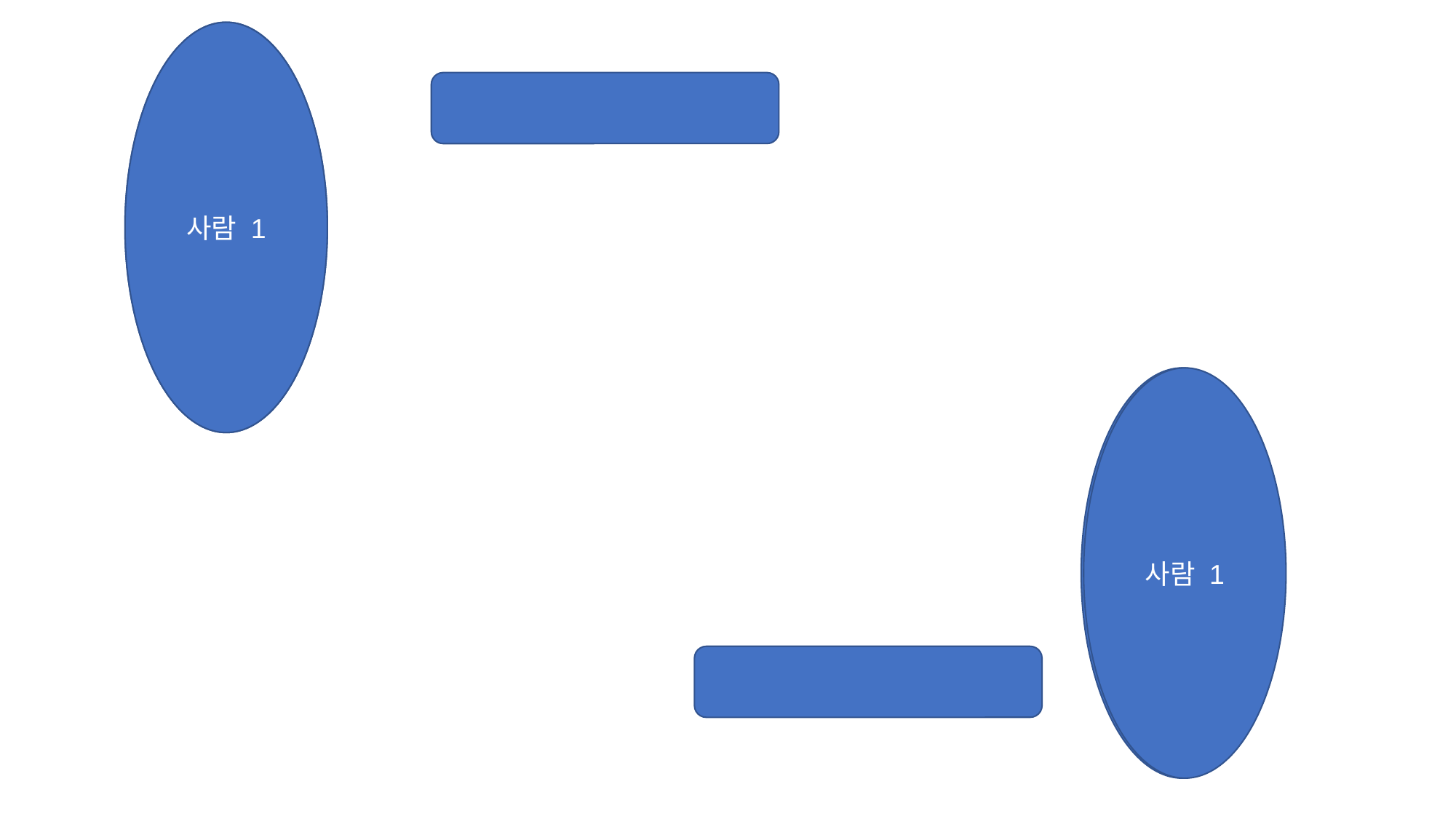

사람 1
사람 1

사람 3
사람 1